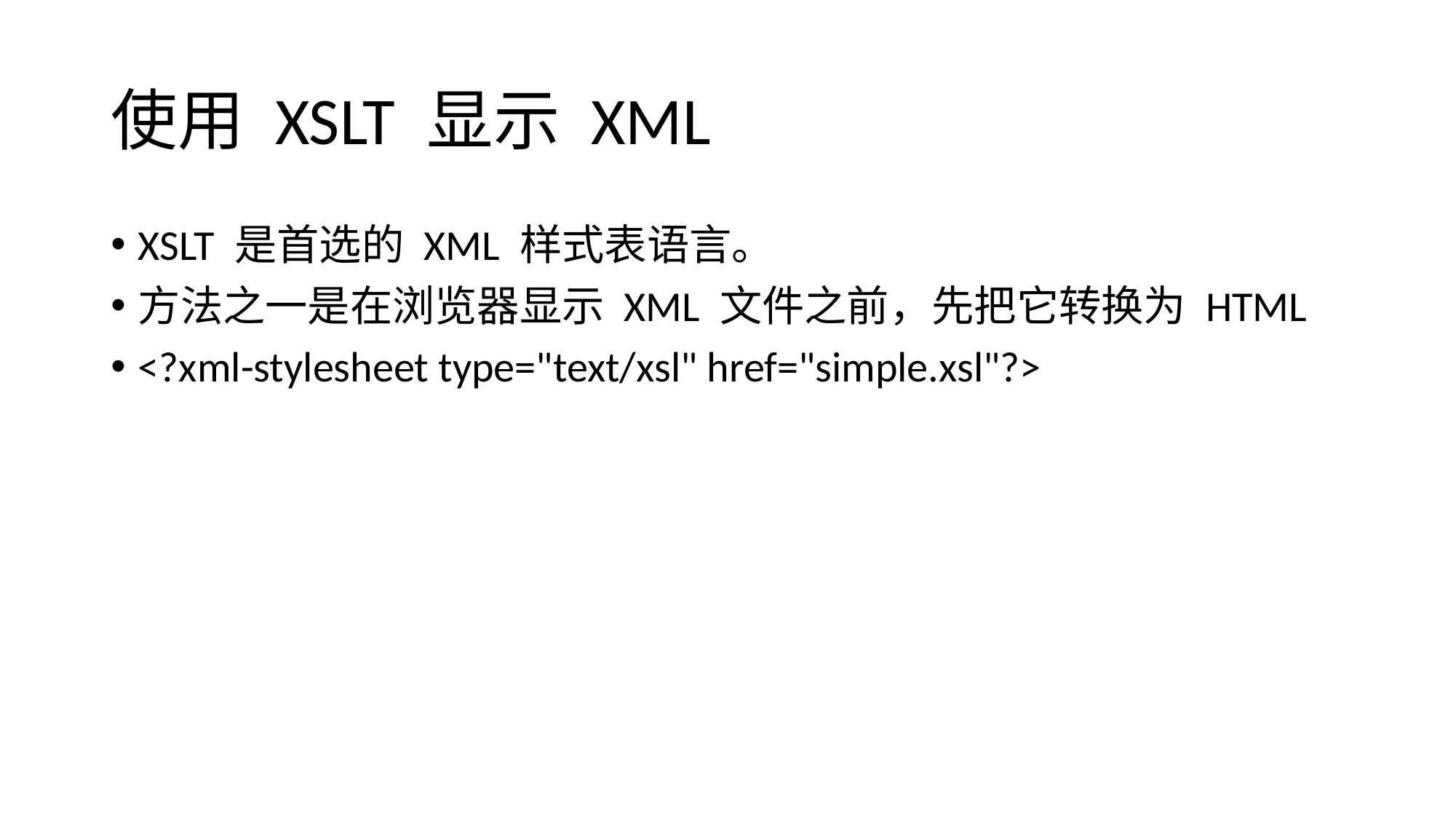

# 使用 XSLT 显示 XML
XSLT 是首选的 XML 样式表语言。
方法之一是在浏览器显示 XML 文件之前，先把它转换为 HTML
<?xml-stylesheet type="text/xsl" href="simple.xsl"?>